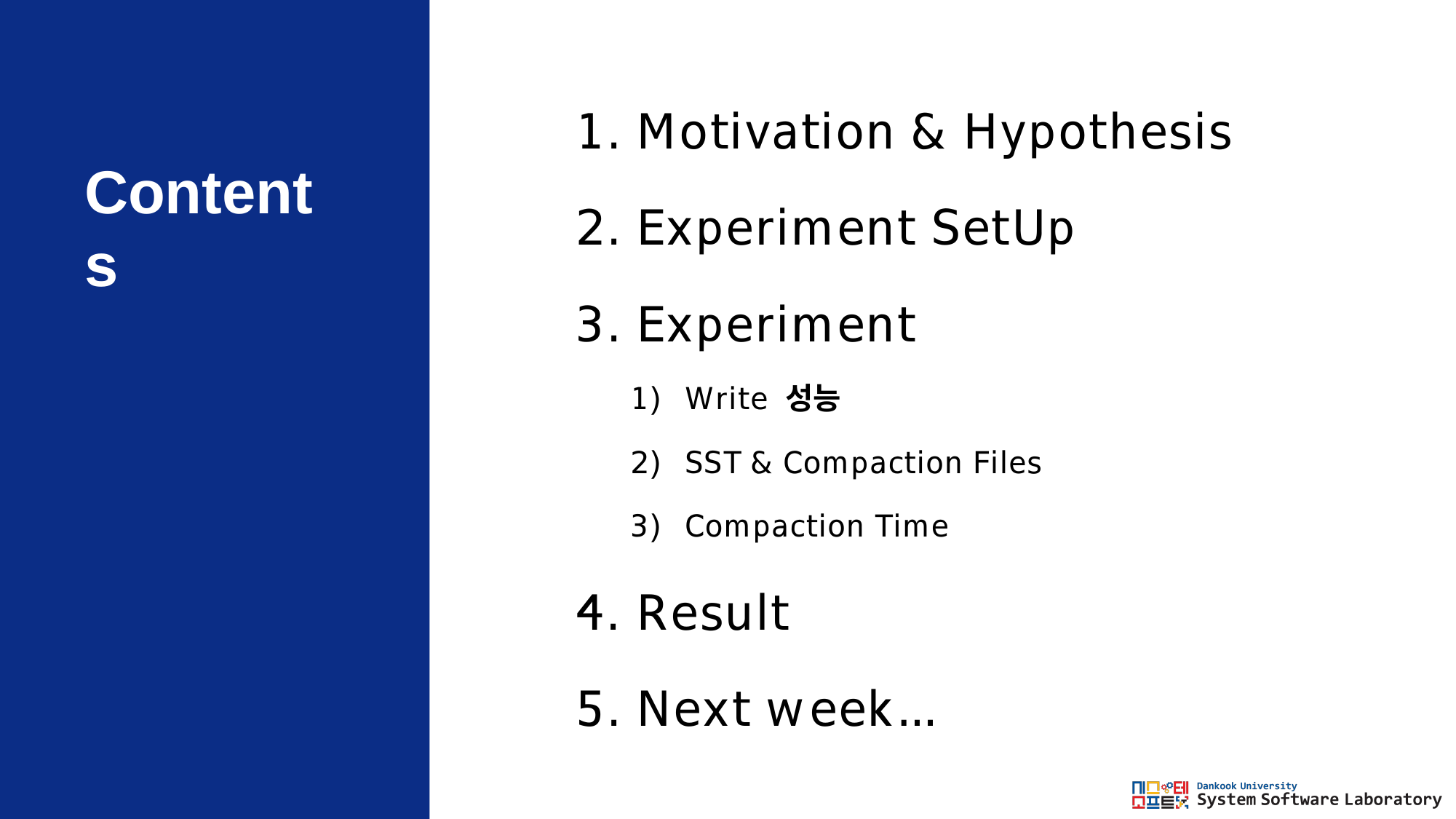

Motivation & Hypothesis
Experiment SetUp
Experiment
Write 성능
SST & Compaction Files
Compaction Time
Result
Next week…